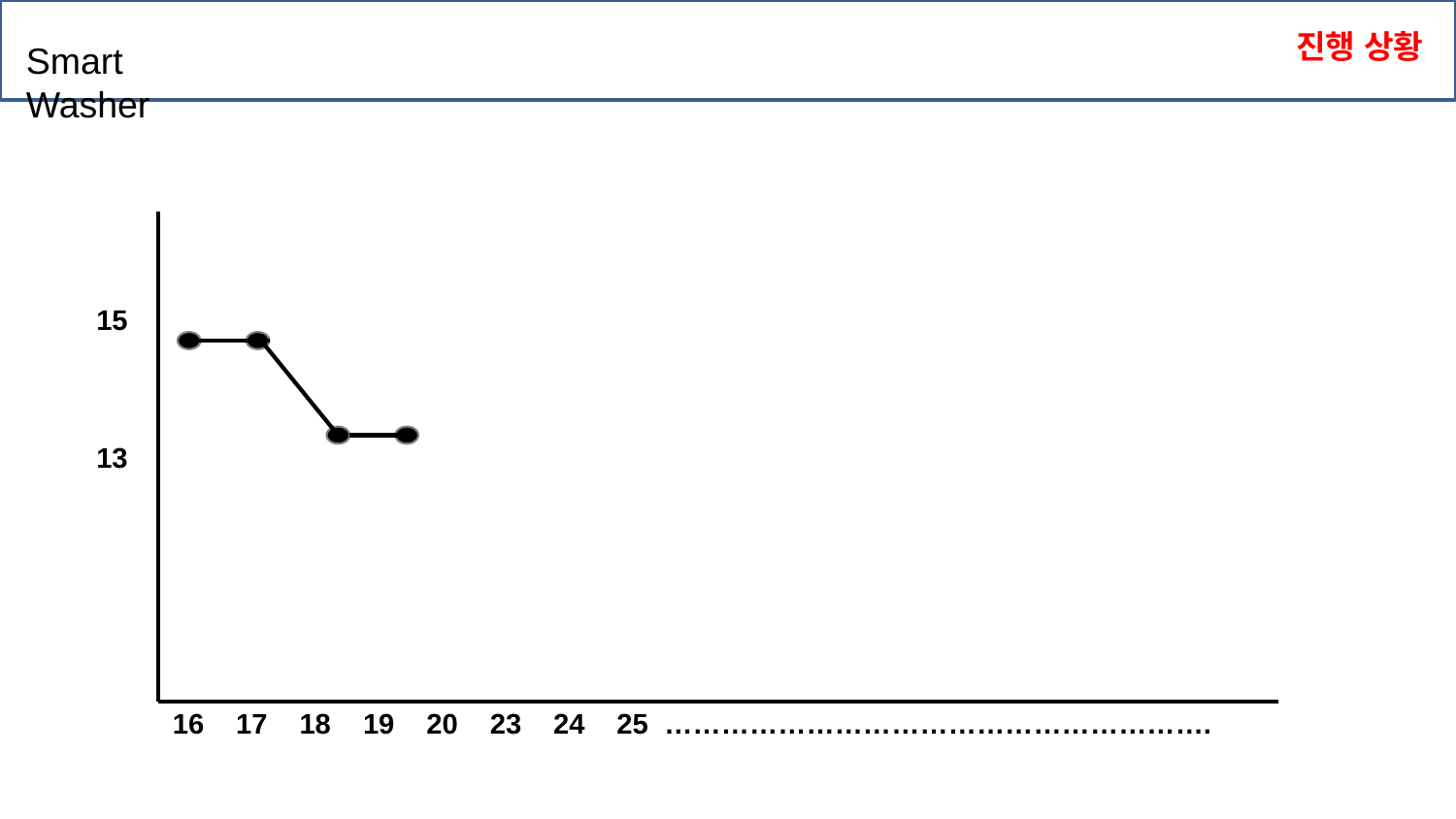

진행 상황
Smart Washer

15

13

16    17    18    19    20    23    24    25  ………………………………………………….